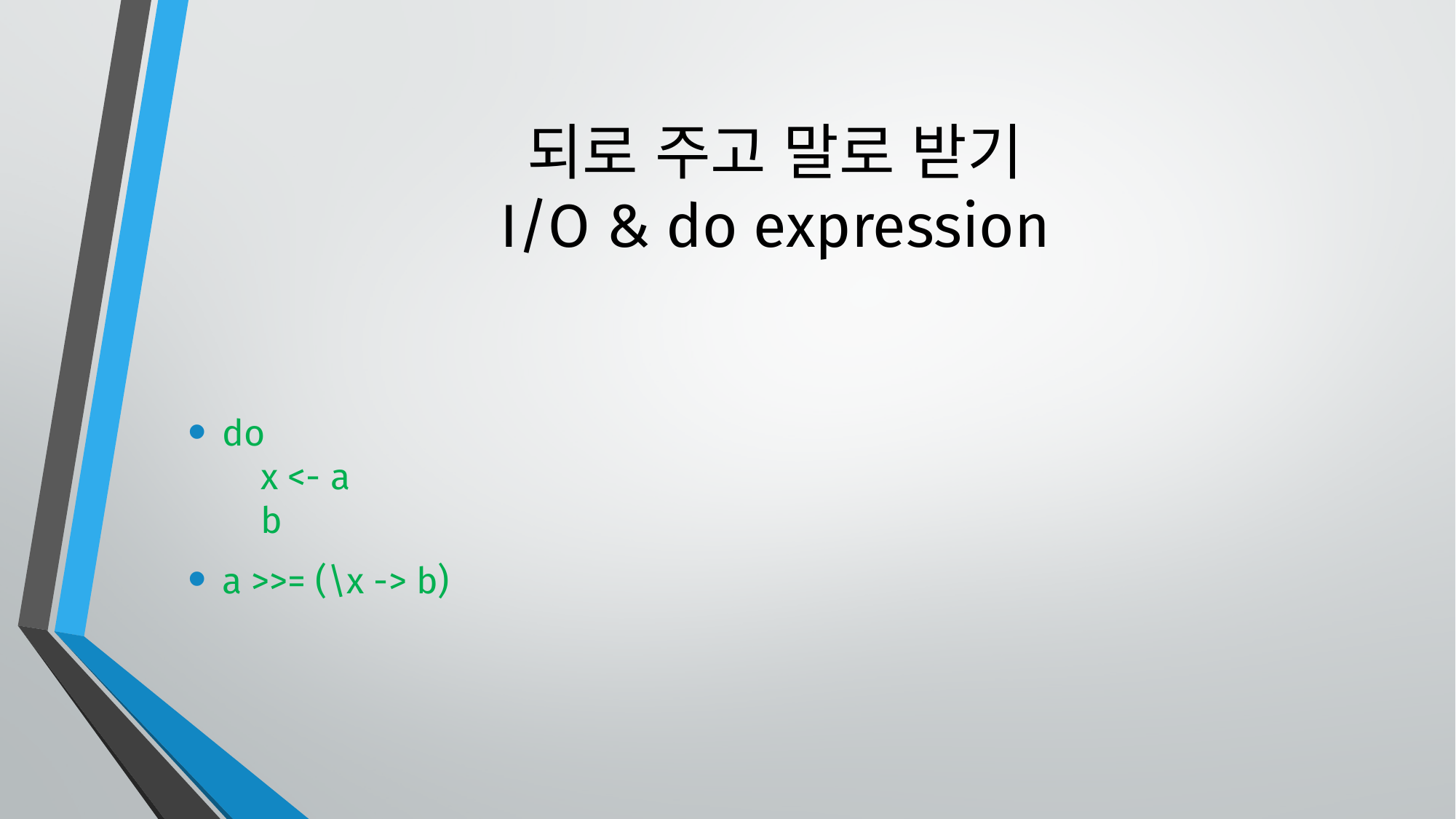

# 되로 주고 말로 받기 I/O & do expression
do
    x <- a
    b
a >>= (\x -> b)